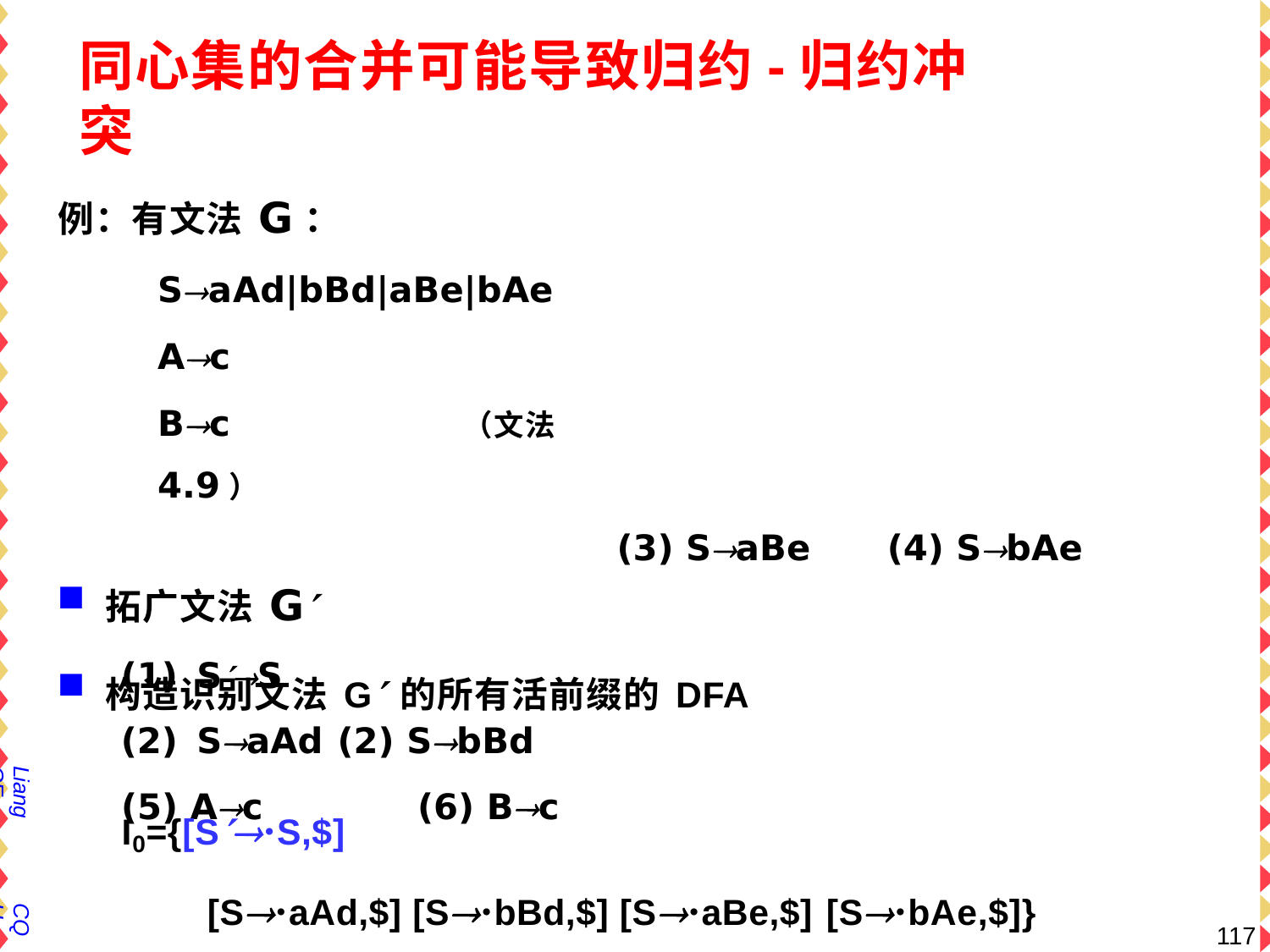

# 同心集的合并可能导致归约-归约冲突
例：有文法G：
S→aAd|bBd|aBe|bAe  A→c
B→c	（文法4.9）

拓广文法G′
S′→S
S→aAd	(2) S→bBd
(5) A→c	(6) B→c
(3) S→aBe
(4) S→bAe
构造识别文法G′的所有活前缀的DFA

I0={[S′→·S,$]
[S→·aAd,$] [S→·bBd,$] [S→·aBe,$] [S→·bAe,$]}
Liang GE
CQU
117